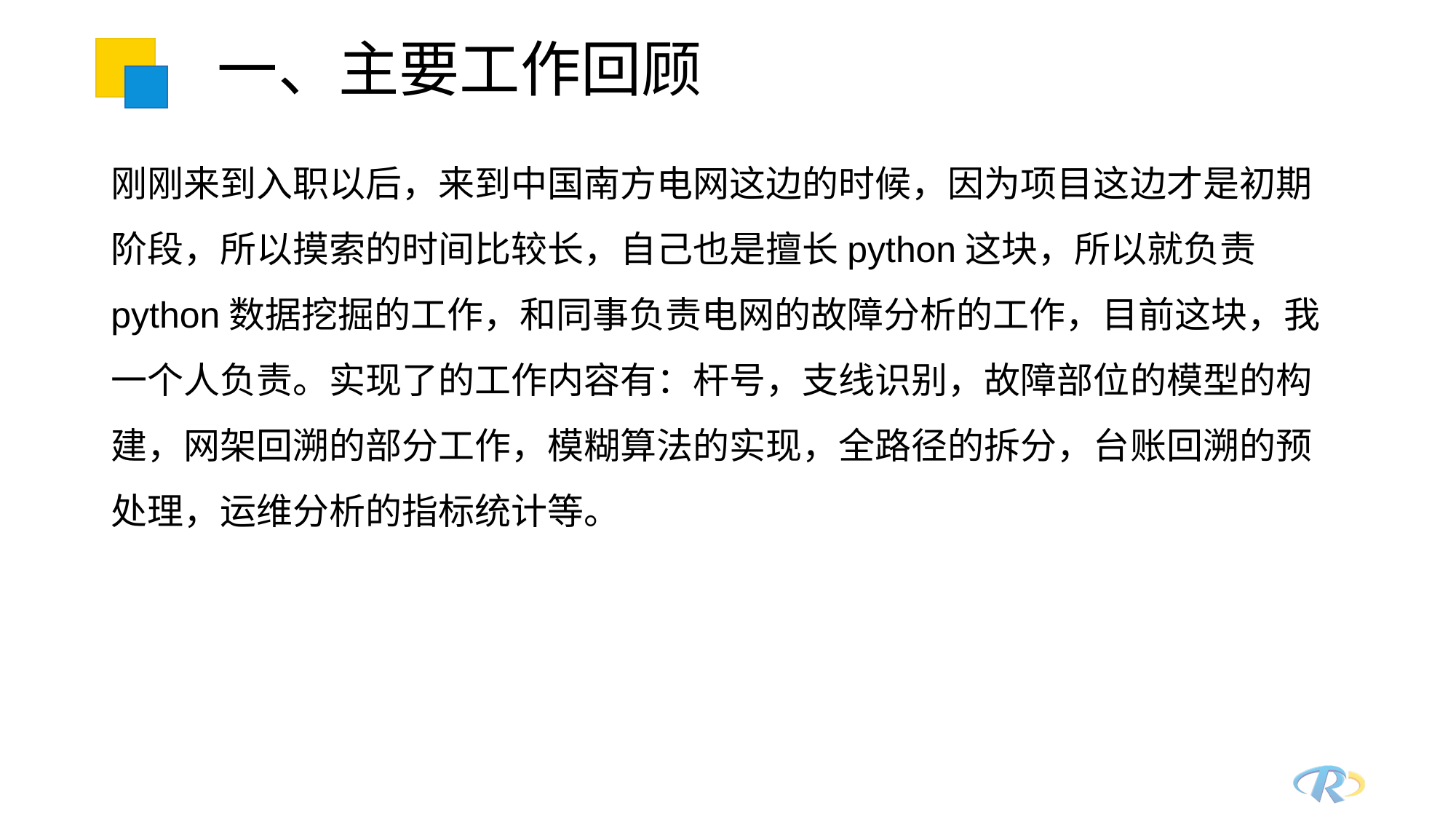

# 一、主要工作回顾
刚刚来到入职以后，来到中国南方电网这边的时候，因为项目这边才是初期阶段，所以摸索的时间比较长，自己也是擅长python这块，所以就负责python数据挖掘的工作，和同事负责电网的故障分析的工作，目前这块，我一个人负责。实现了的工作内容有：杆号，支线识别，故障部位的模型的构建，网架回溯的部分工作，模糊算法的实现，全路径的拆分，台账回溯的预处理，运维分析的指标统计等。
2